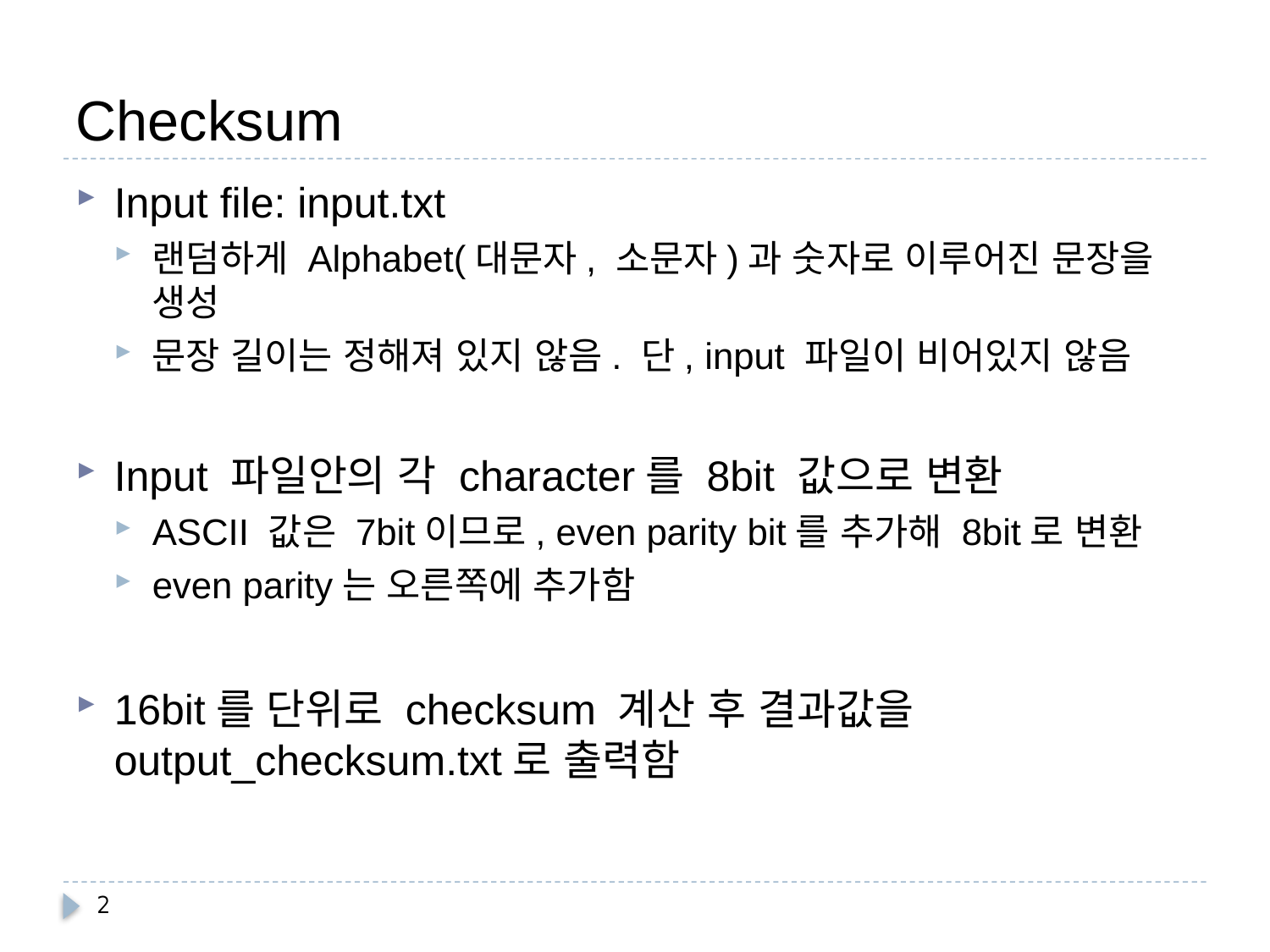

# Checksum
Input file: input.txt
랜덤하게 Alphabet(대문자, 소문자)과 숫자로 이루어진 문장을 생성
문장 길이는 정해져 있지 않음. 단, input 파일이 비어있지 않음

Input 파일안의 각 character를 8bit 값으로 변환
ASCII 값은 7bit이므로, even parity bit를 추가해 8bit로 변환
even parity는 오른쪽에 추가함

16bit를 단위로 checksum 계산 후 결과값을 output_checksum.txt로 출력함

2